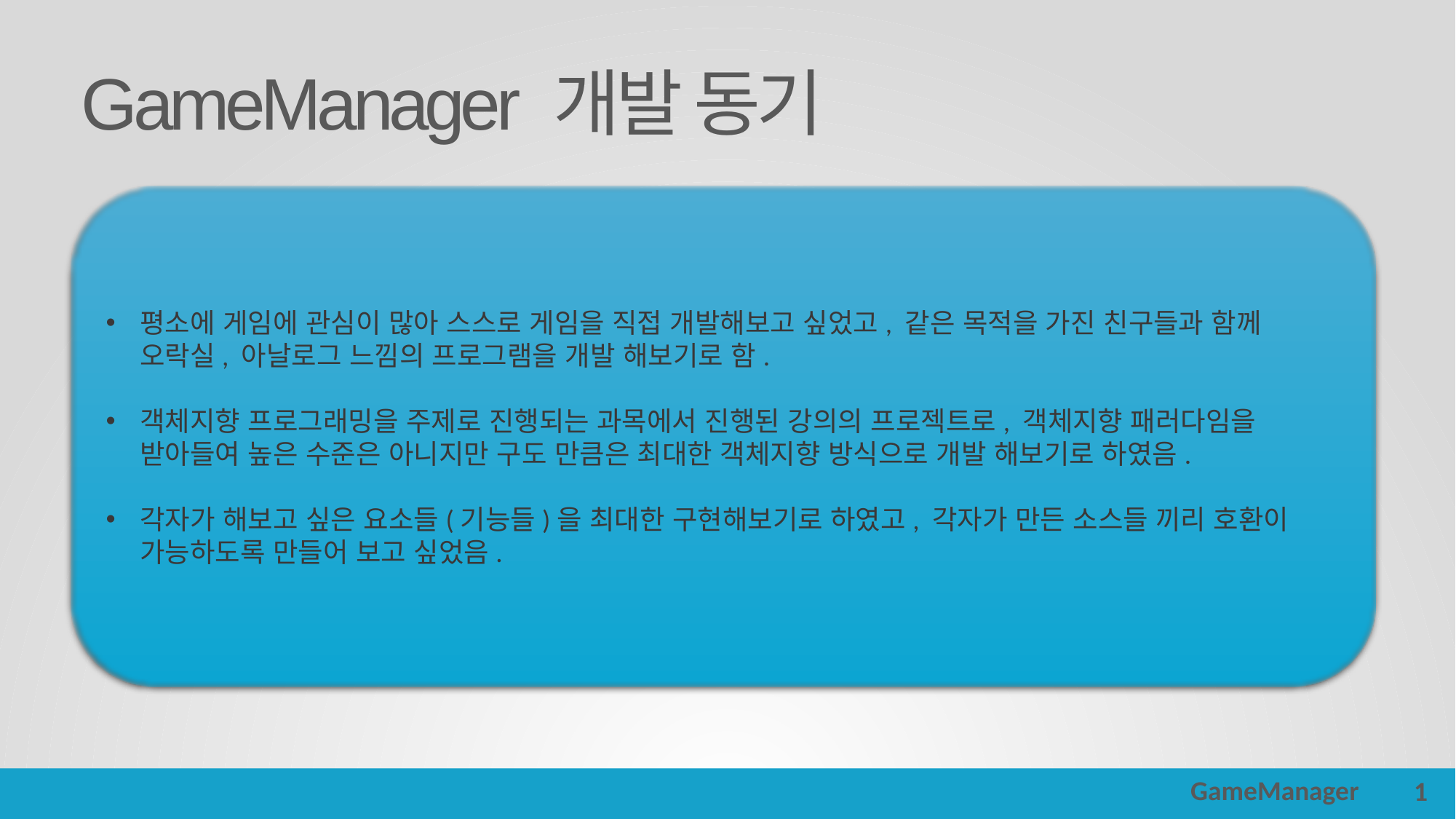

GameManager 개발 동기
평소에 게임에 관심이 많아 스스로 게임을 직접 개발해보고 싶었고, 같은 목적을 가진 친구들과 함께 오락실, 아날로그 느낌의 프로그램을 개발 해보기로 함.

객체지향 프로그래밍을 주제로 진행되는 과목에서 진행된 강의의 프로젝트로, 객체지향 패러다임을 받아들여 높은 수준은 아니지만 구도 만큼은 최대한 객체지향 방식으로 개발 해보기로 하였음.

각자가 해보고 싶은 요소들(기능들)을 최대한 구현해보기로 하였고, 각자가 만든 소스들 끼리 호환이 가능하도록 만들어 보고 싶었음.
GameManager
1